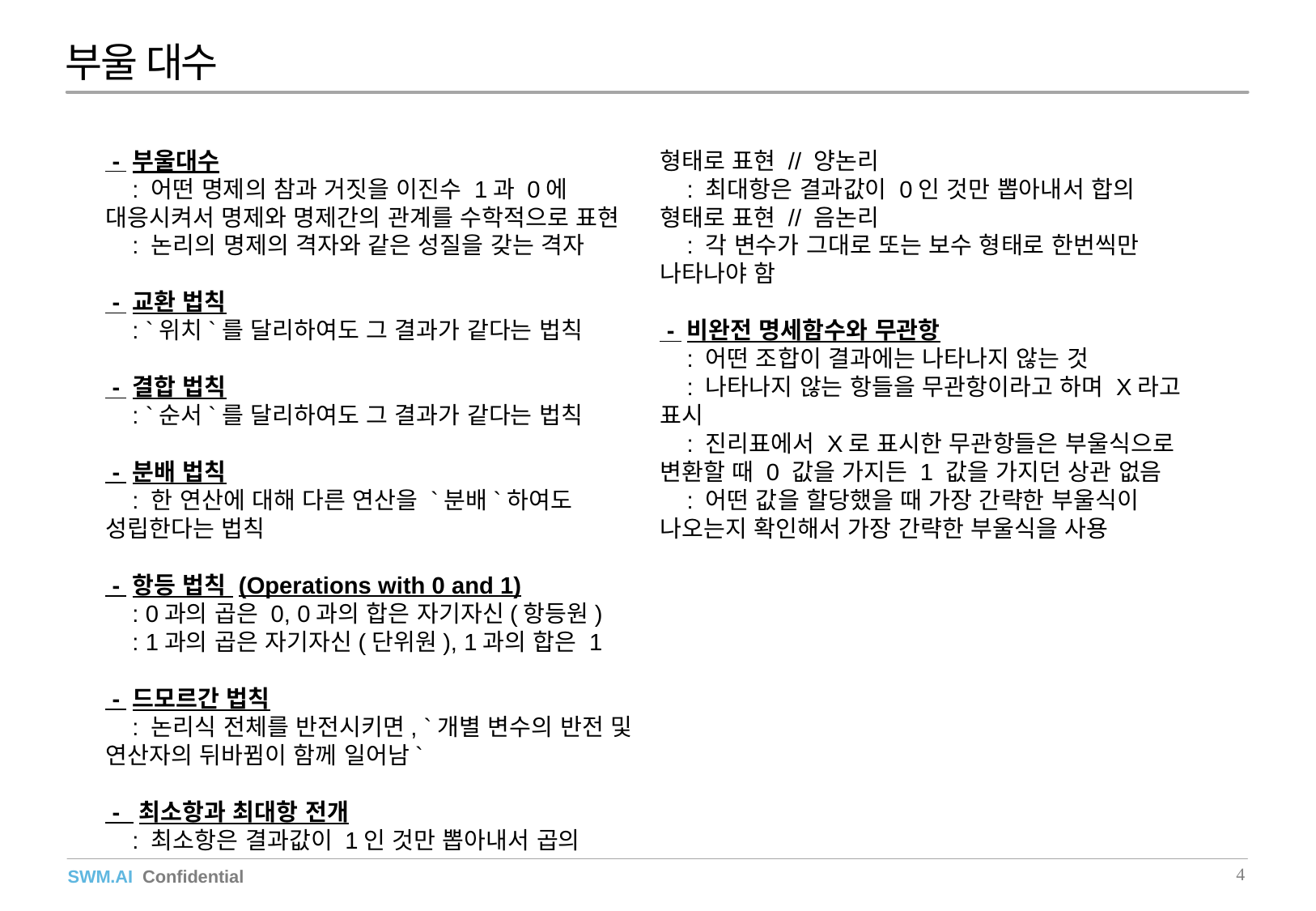

부울 대수
 - 부울대수
    : 어떤 명제의 참과 거짓을 이진수 1과 0에 대응시켜서 명제와 명제간의 관계를 수학적으로 표현
    : 논리의 명제의 격자와 같은 성질을 갖는 격자
 - 교환 법칙
    : `위치`를 달리하여도 그 결과가 같다는 법칙
 - 결합 법칙
    : `순서`를 달리하여도 그 결과가 같다는 법칙
 - 분배 법칙
    : 한 연산에 대해 다른 연산을 `분배`하여도 성립한다는 법칙
 - 항등 법칙 (Operations with 0 and 1)
    : 0과의 곱은 0, 0과의 합은 자기자신(항등원)
    : 1과의 곱은 자기자신(단위원), 1과의 합은 1
 - 드모르간 법칙
    : 논리식 전체를 반전시키면, `개별 변수의 반전 및 연산자의 뒤바뀜이 함께 일어남`
 -  최소항과 최대항 전개
    : 최소항은 결과값이 1인 것만 뽑아내서 곱의 형태로 표현 // 양논리
    : 최대항은 결과값이 0인 것만 뽑아내서 합의 형태로 표현 // 음논리
    : 각 변수가 그대로 또는 보수 형태로 한번씩만 나타나야 함
 - 비완전 명세함수와 무관항
    : 어떤 조합이 결과에는 나타나지 않는 것
    : 나타나지 않는 항들을 무관항이라고 하며 X라고 표시
    : 진리표에서 X로 표시한 무관항들은 부울식으로 변환할 때 0 값을 가지든 1 값을 가지던 상관 없음
    : 어떤 값을 할당했을 때 가장 간략한 부울식이 나오는지 확인해서 가장 간략한 부울식을 사용
4